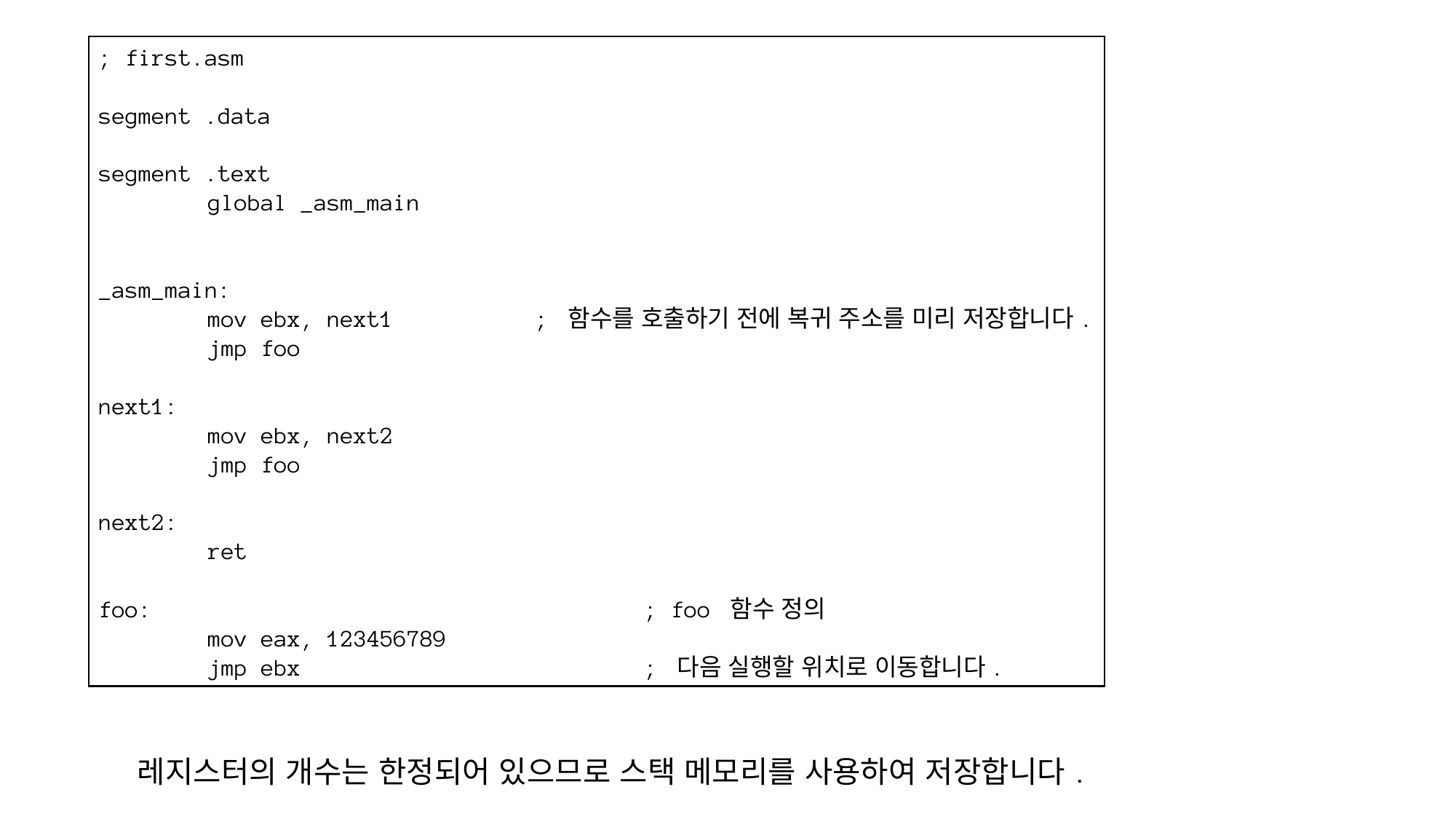

; first.asm

segment .data

segment .text
	global _asm_main

_asm_main:
	mov ebx, next1		; 함수를 호출하기 전에 복귀 주소를 미리 저장합니다.
	jmp foo

next1:
	mov ebx, next2
	jmp foo

next2:
	ret

foo:					; foo 함수 정의
	mov eax, 123456789
	jmp ebx				; 다음 실행할 위치로 이동합니다.
레지스터의 개수는 한정되어 있으므로 스택 메모리를 사용하여 저장합니다.